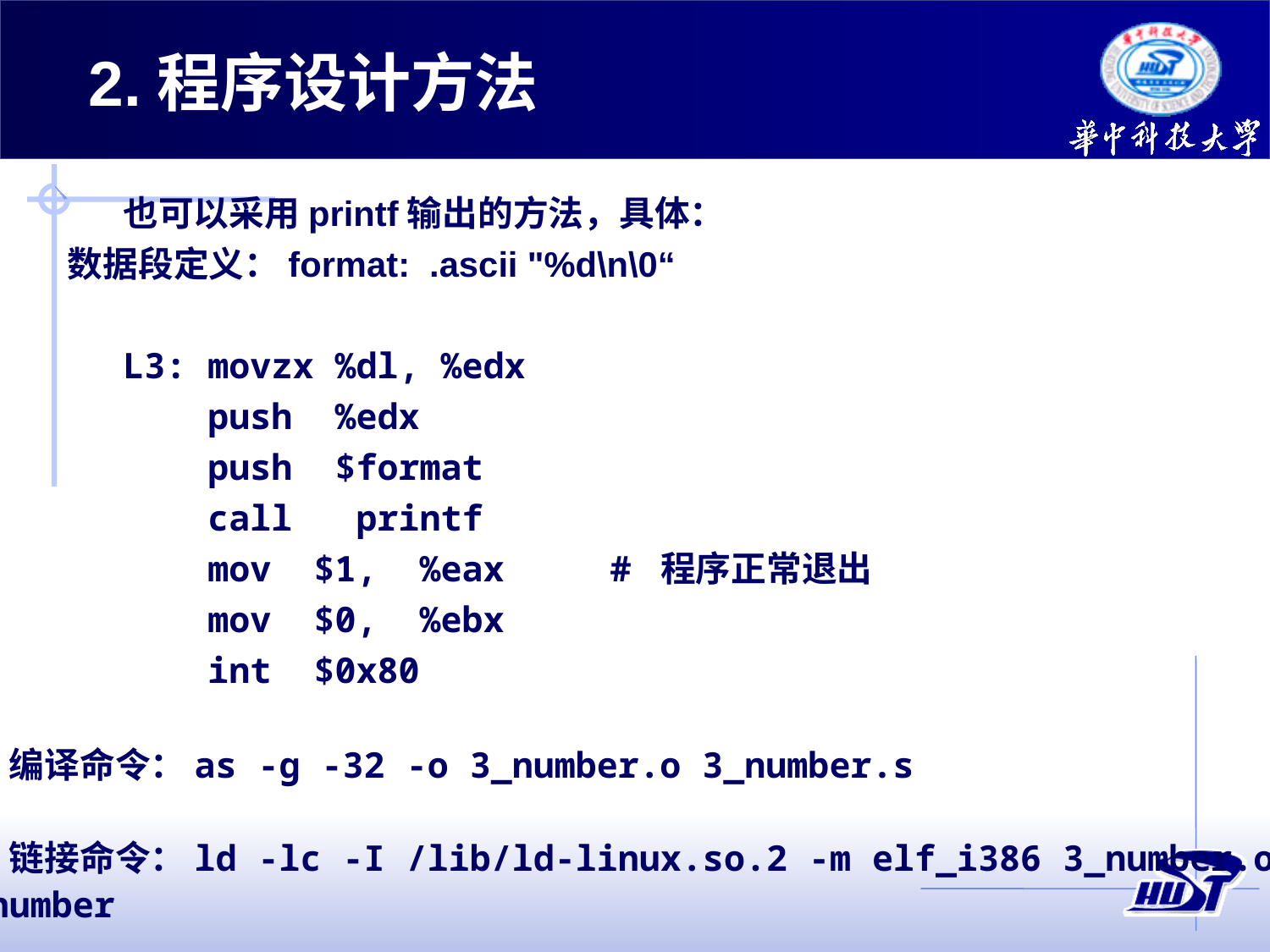

2.程序设计方法
也可以采用printf输出的方法，具体：
 数据段定义：format:  .ascii "%d\n\0“

L3: movzx %dl, %edx
    push  %edx
    push  $format
    call   printf
    mov  $1,  %eax     # 程序正常退出
    mov  $0,  %ebx
    int  $0x80

编译命令：as -g -32 -o 3_number.o 3_number.s

链接命令：ld -lc -I /lib/ld-linux.so.2 -m elf_i386 3_number.o -o 3_number